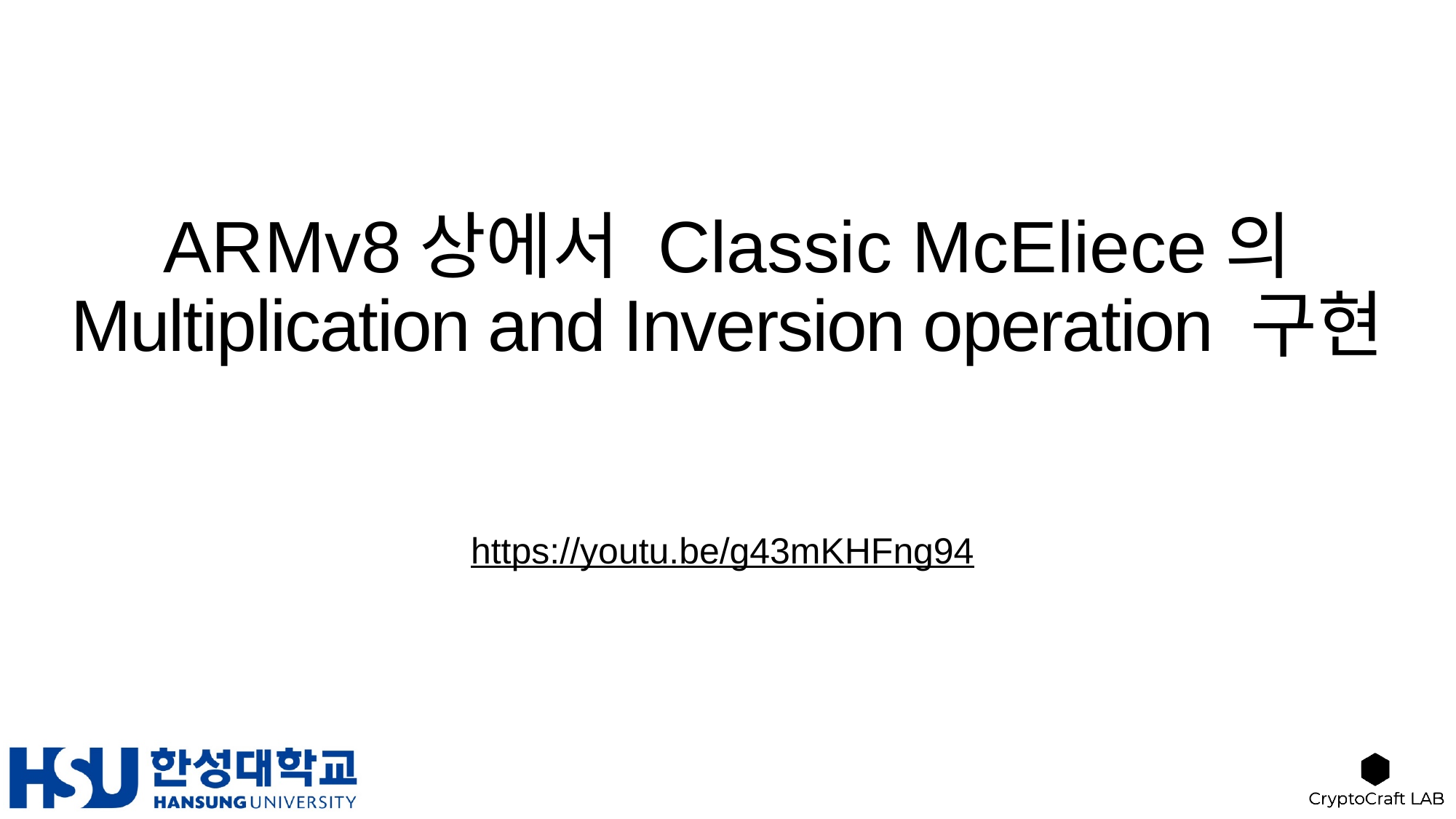

# ARMv8상에서 Classic McEliece의 Multiplication and Inversion operation 구현
https://youtu.be/g43mKHFng94